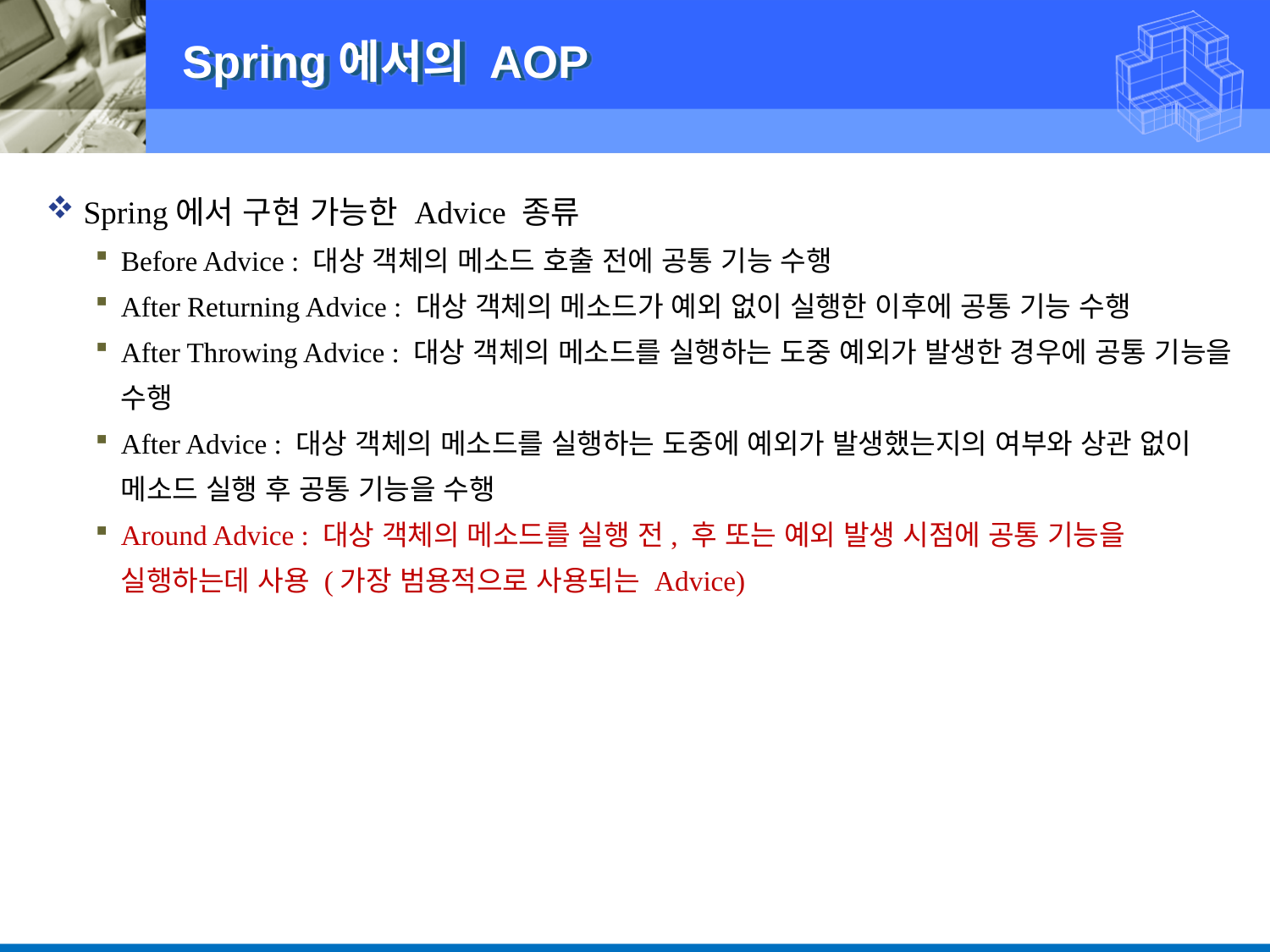

Spring에서의 AOP
Spring에서 구현 가능한 Advice 종류
Before Advice : 대상 객체의 메소드 호출 전에 공통 기능 수행
After Returning Advice : 대상 객체의 메소드가 예외 없이 실행한 이후에 공통 기능 수행
After Throwing Advice : 대상 객체의 메소드를 실행하는 도중 예외가 발생한 경우에 공통 기능을 수행
After Advice : 대상 객체의 메소드를 실행하는 도중에 예외가 발생했는지의 여부와 상관 없이 메소드 실행 후 공통 기능을 수행
Around Advice : 대상 객체의 메소드를 실행 전, 후 또는 예외 발생 시점에 공통 기능을 실행하는데 사용 (가장 범용적으로 사용되는 Advice)